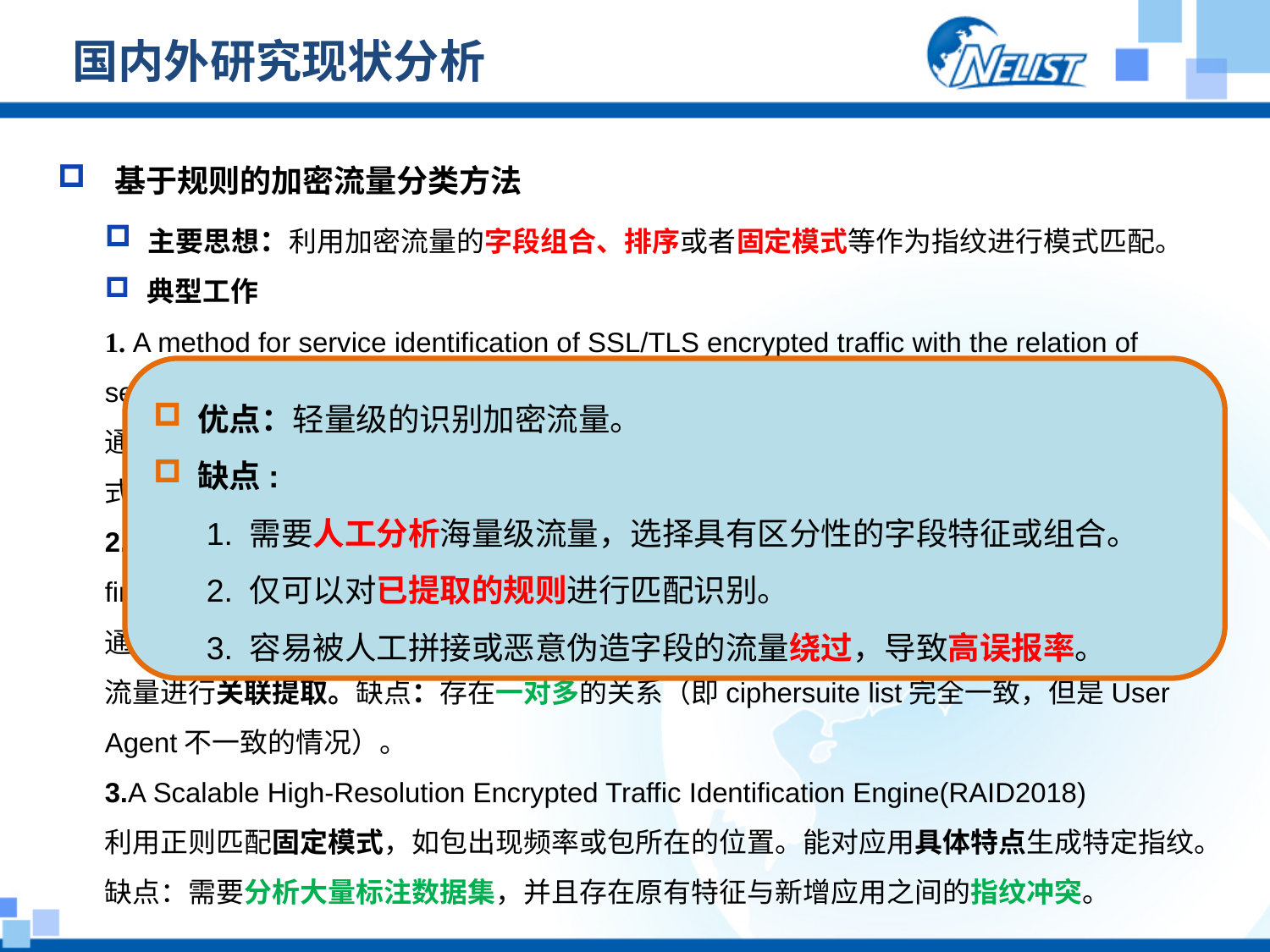

# 国内外研究现状分析
  基于规则的加密流量分类方法
 主要思想：利用加密流量的字段组合、排序或者固定模式等作为指纹进行模式匹配。
 典型工作
	1. A method for service identification of SSL/TLS encrypted traffic with the relation of session ID and Server IP (APNOMS, 2015)
	通过构建Certificate、session ID和IP对应关系列表，利用字段组合进行简单直接的模式匹配。缺点：误报率较高（伪造证书等）。
	2. HTTPS traffic analysis and client identification using passive SSL/TLS fingerprinting(EURASIP JIS 2016)
	通过采用ciphersuite list和HTTP中的user-agent，融合明文流量信息，较为容易的对流量进行关联提取。缺点：存在一对多的关系（即ciphersuite list完全一致，但是User Agent不一致的情况）。
	3.A Scalable High-Resolution Encrypted Traffic Identification Engine(RAID2018)
	利用正则匹配固定模式，如包出现频率或包所在的位置。能对应用具体特点生成特定指纹。缺点：需要分析大量标注数据集，并且存在原有特征与新增应用之间的指纹冲突。

 优点：轻量级的识别加密流量。
 缺点:
      1. 需要人工分析海量级流量，选择具有区分性的字段特征或组合。
      2. 仅可以对已提取的规则进行匹配识别。
      3. 容易被人工拼接或恶意伪造字段的流量绕过，导致高误报率。